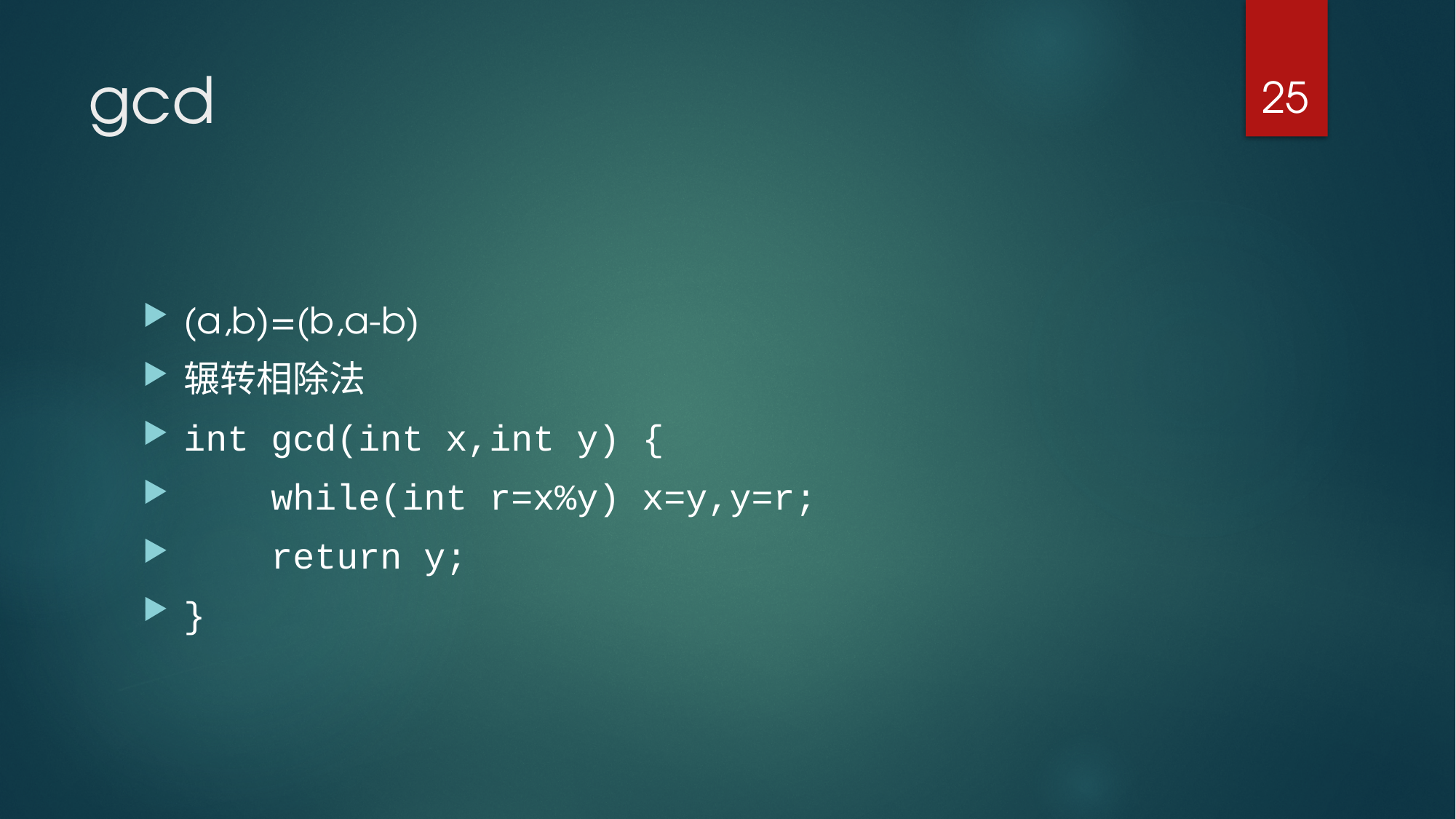

25
# gcd
(a,b)=(b,a-b)
辗转相除法
int gcd(int x,int y) {
    while(int r=x%y) x=y,y=r;
    return y;
}